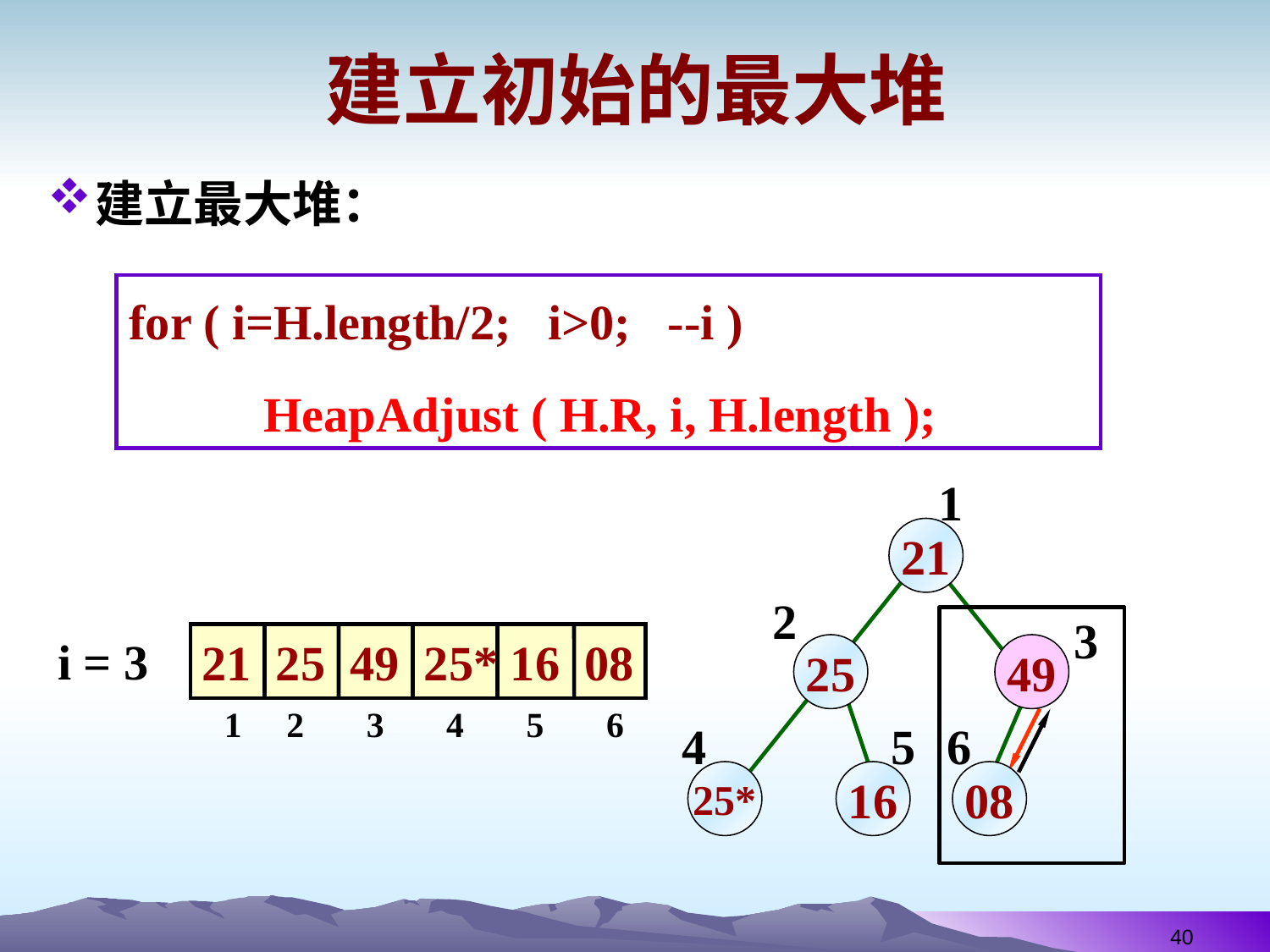

# 建立初始的最大堆
建立最大堆：
for ( i=H.length/2;   i>0;   --i )
           HeapAdjust ( H.R, i, H.length );
1
21

2
3
i = 3
21  25  49  25* 16  08

25
49

4
5
6

25*
16
08

   1     2       3       4       5       6
40